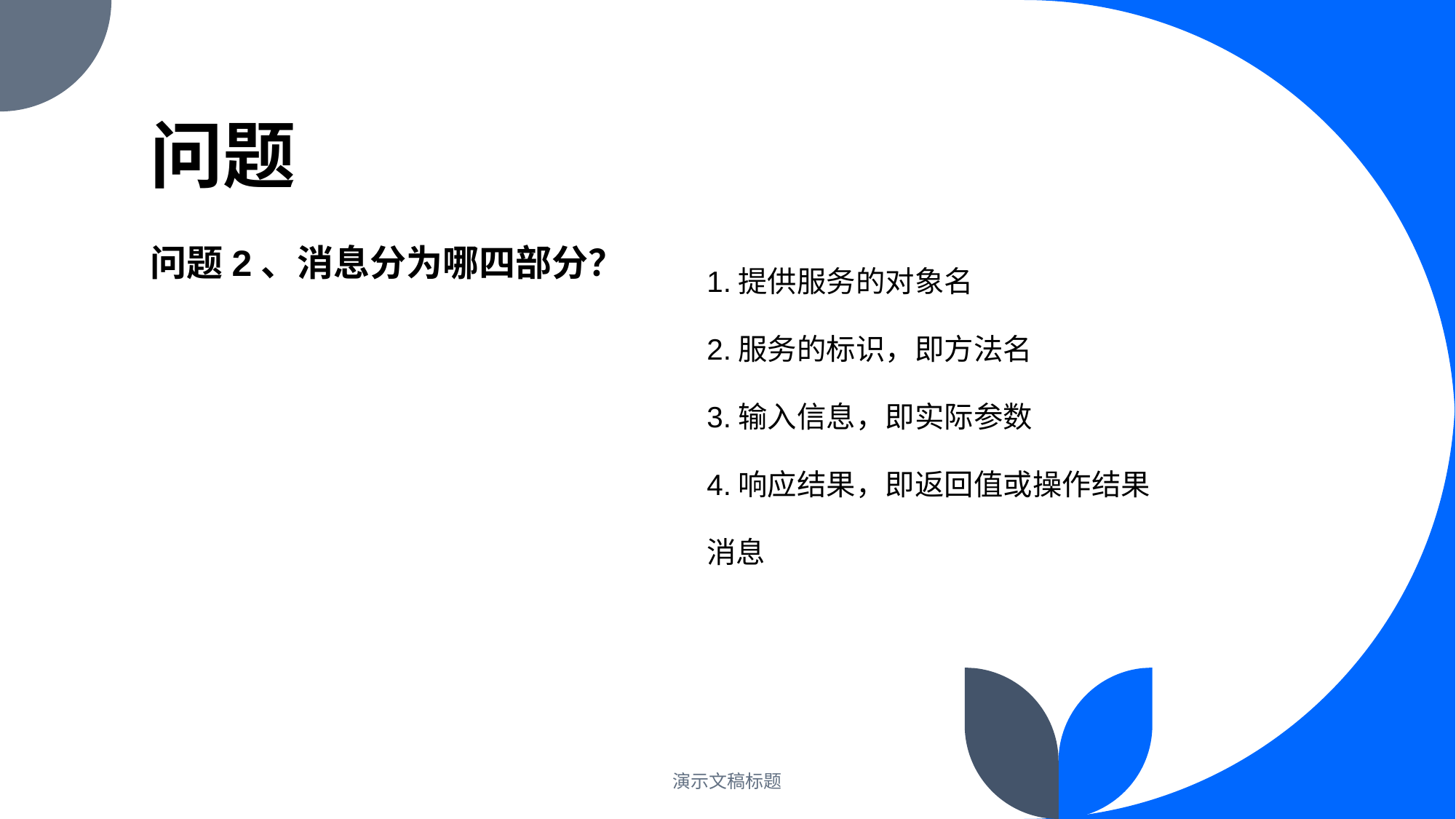

# 问题
问题2、消息分为哪四部分？
1.提供服务的对象名
2.服务的标识，即方法名
3.输入信息，即实际参数
4.响应结果，即返回值或操作结果
消息

演示文稿标题
21